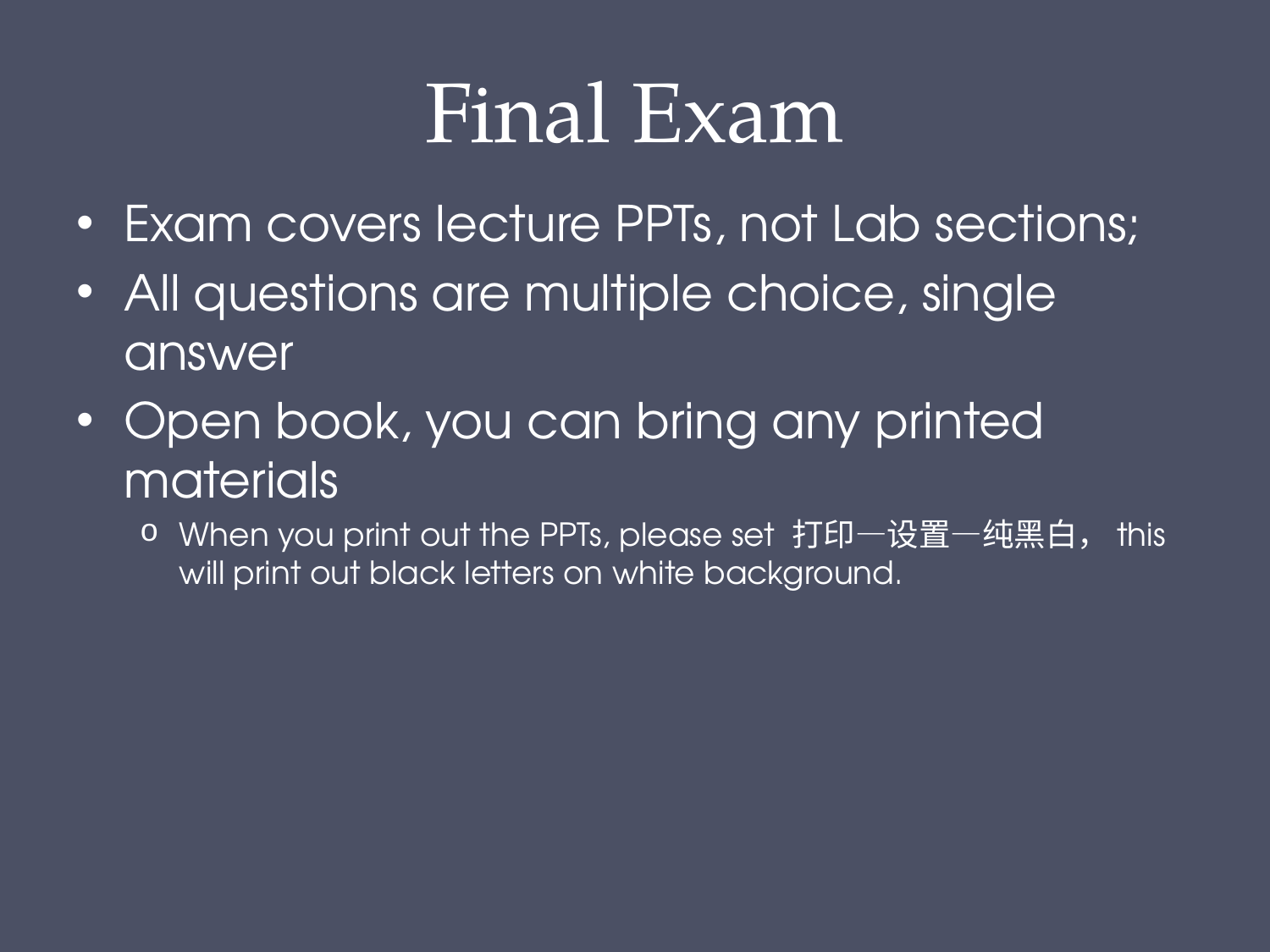

# Final Exam
Exam covers lecture PPTs, not Lab sections;
All questions are multiple choice, single answer
Open book, you can bring any printed materials
When you print out the PPTs, please set 打印—设置—纯黑白，this will print out black letters on white background.